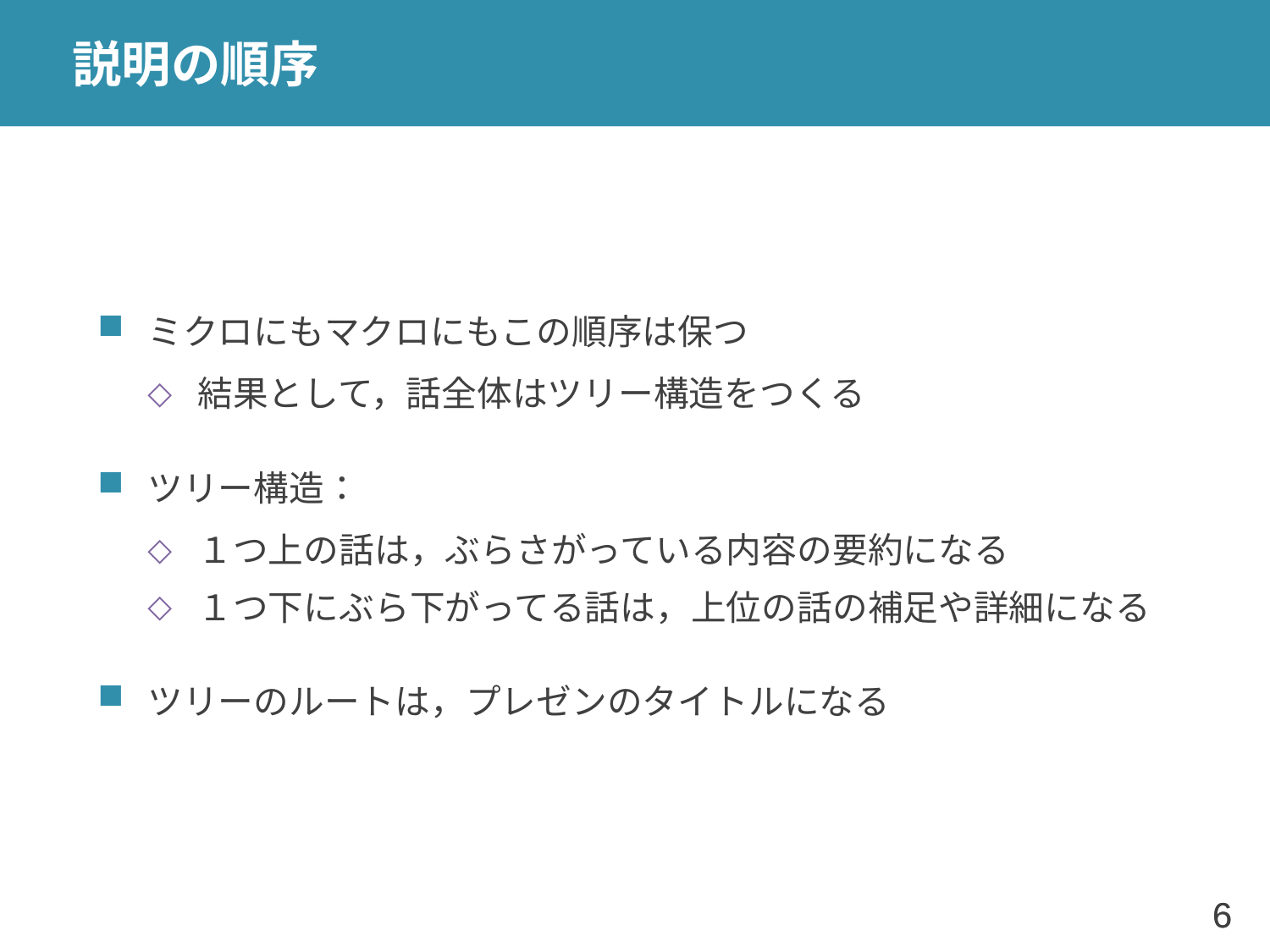

# 説明の順序
ミクロにもマクロにもこの順序は保つ
結果として，話全体はツリー構造をつくる
ツリー構造：
１つ上の話は，ぶらさがっている内容の要約になる
１つ下にぶら下がってる話は，上位の話の補足や詳細になる
ツリーのルートは，プレゼンのタイトルになる